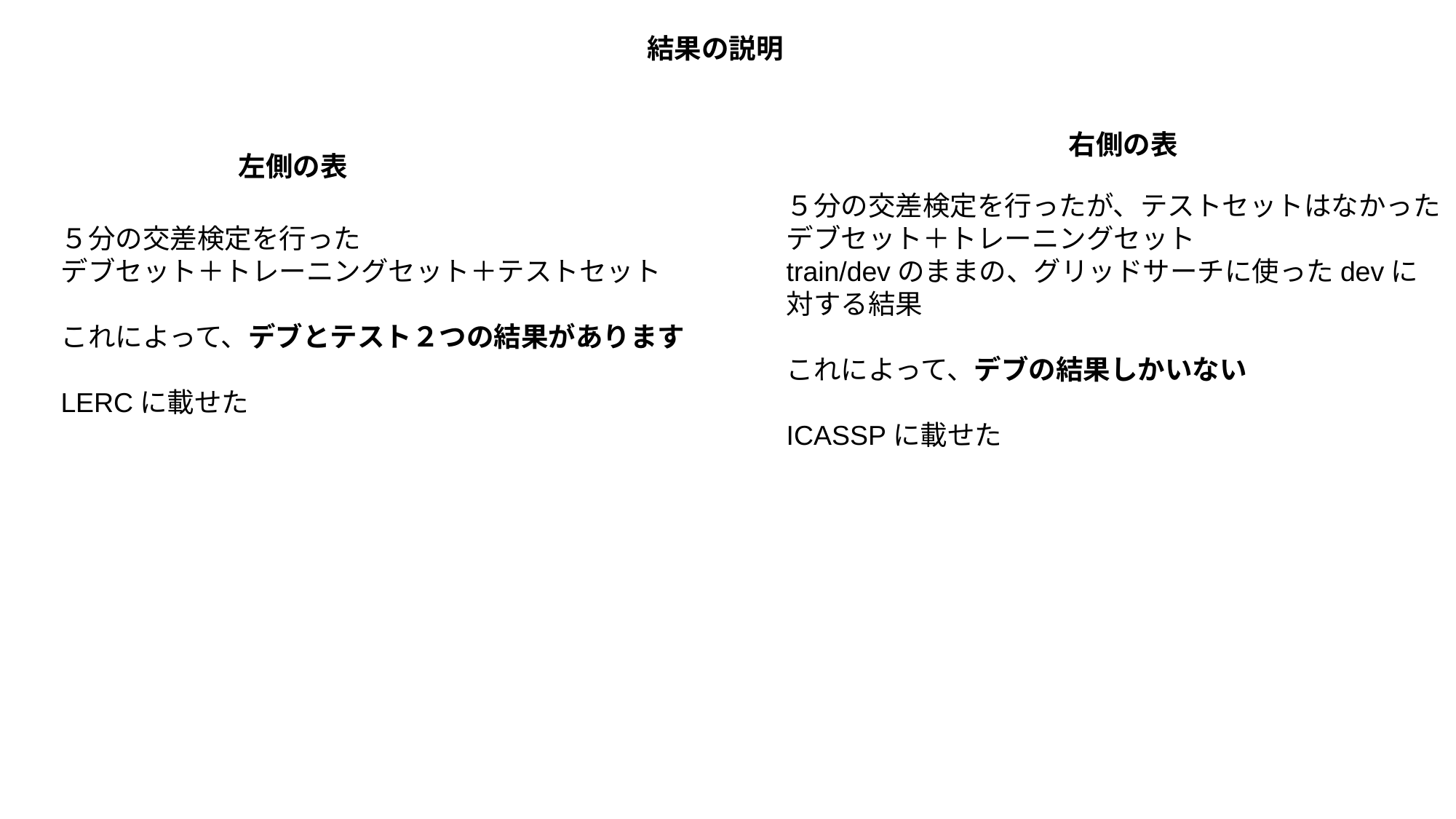

結果の説明
右側の表
左側の表
５分の交差検定を行ったが、テストセットはなかった
デブセット＋トレーニングセット
train/devのままの、グリッドサーチに使ったdevに
対する結果

これによって、デブの結果しかいない

ICASSPに載せた
５分の交差検定を行った
デブセット＋トレーニングセット＋テストセット

これによって、デブとテスト２つの結果があります

LERCに載せた